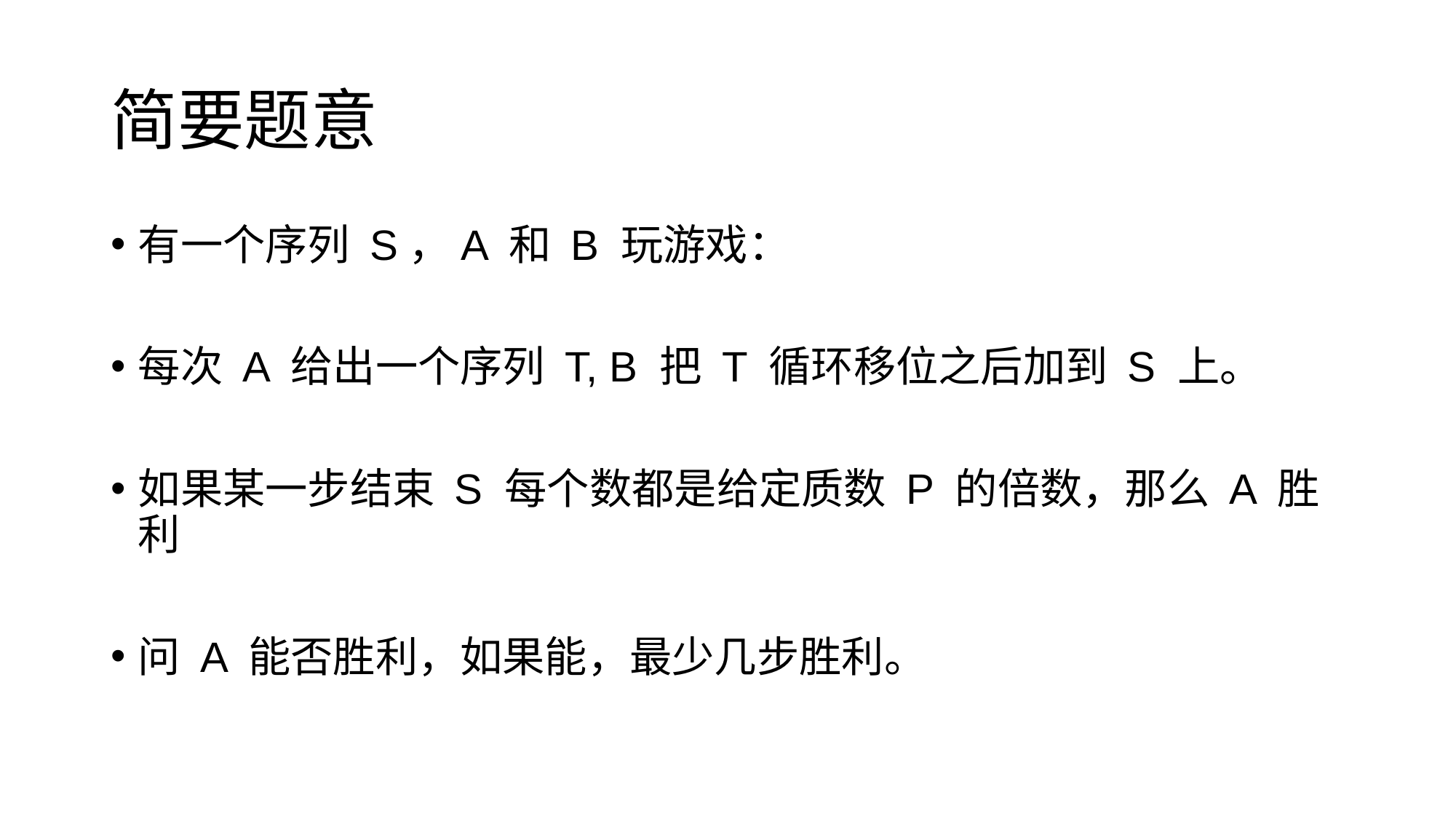

# 简要题意
有一个序列 S，A 和 B 玩游戏：

每次 A 给出一个序列 T, B 把 T 循环移位之后加到 S 上。

如果某一步结束 S 每个数都是给定质数 P 的倍数，那么 A 胜利

问 A 能否胜利，如果能，最少几步胜利。